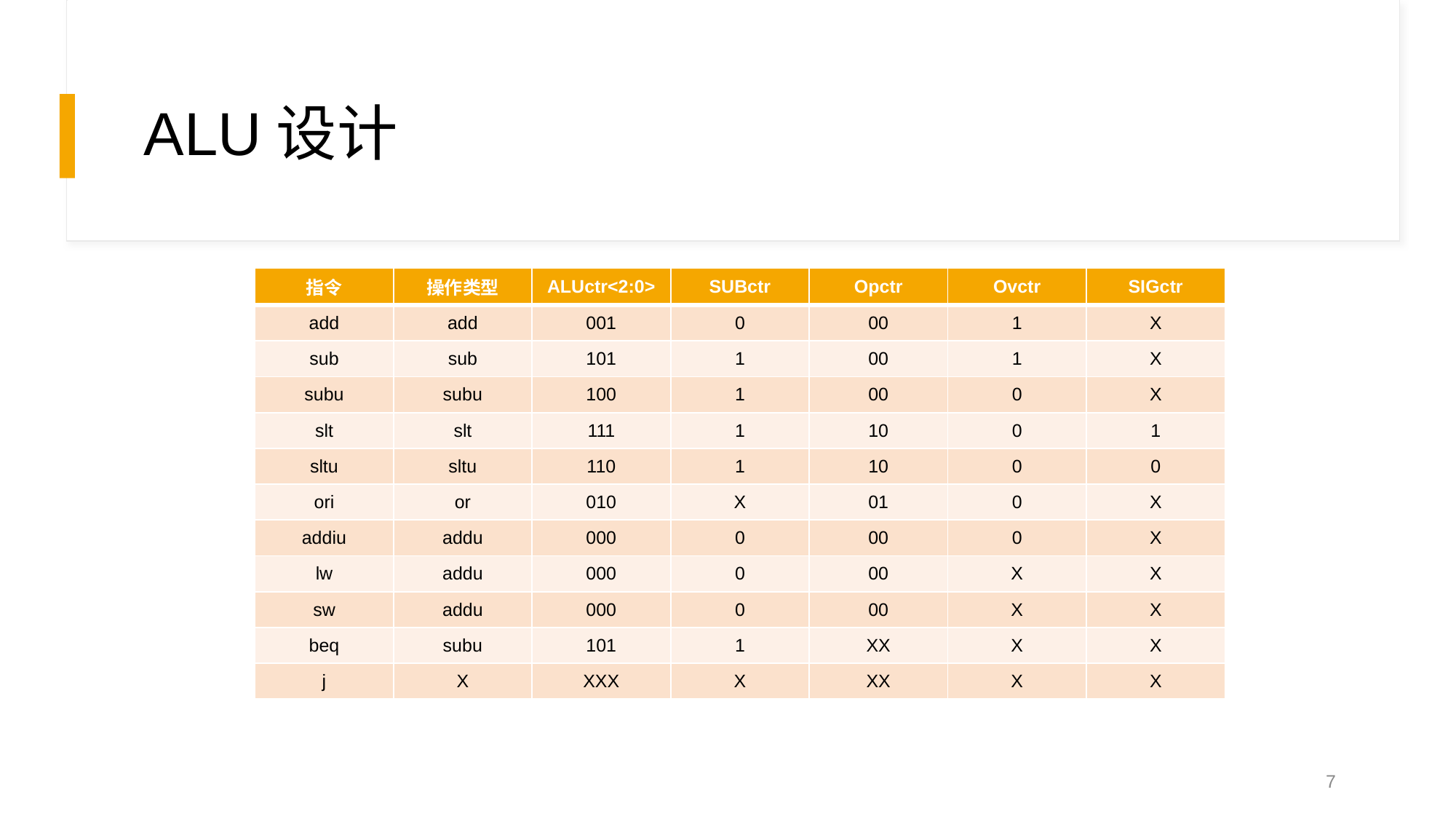

# ALU设计
| 指令 | 操作类型 | ALUctr<2:0> | SUBctr | Opctr | Ovctr | SIGctr |
| --- | --- | --- | --- | --- | --- | --- |
| add | add | 001 | 0 | 00 | 1 | X |
| sub | sub | 101 | 1 | 00 | 1 | X |
| subu | subu | 100 | 1 | 00 | 0 | X |
| slt | slt | 111 | 1 | 10 | 0 | 1 |
| sltu | sltu | 110 | 1 | 10 | 0 | 0 |
| ori | or | 010 | X | 01 | 0 | X |
| addiu | addu | 000 | 0 | 00 | 0 | X |
| lw | addu | 000 | 0 | 00 | X | X |
| sw | addu | 000 | 0 | 00 | X | X |
| beq | subu | 101 | 1 | XX | X | X |
| j | X | XXX | X | XX | X | X |
7